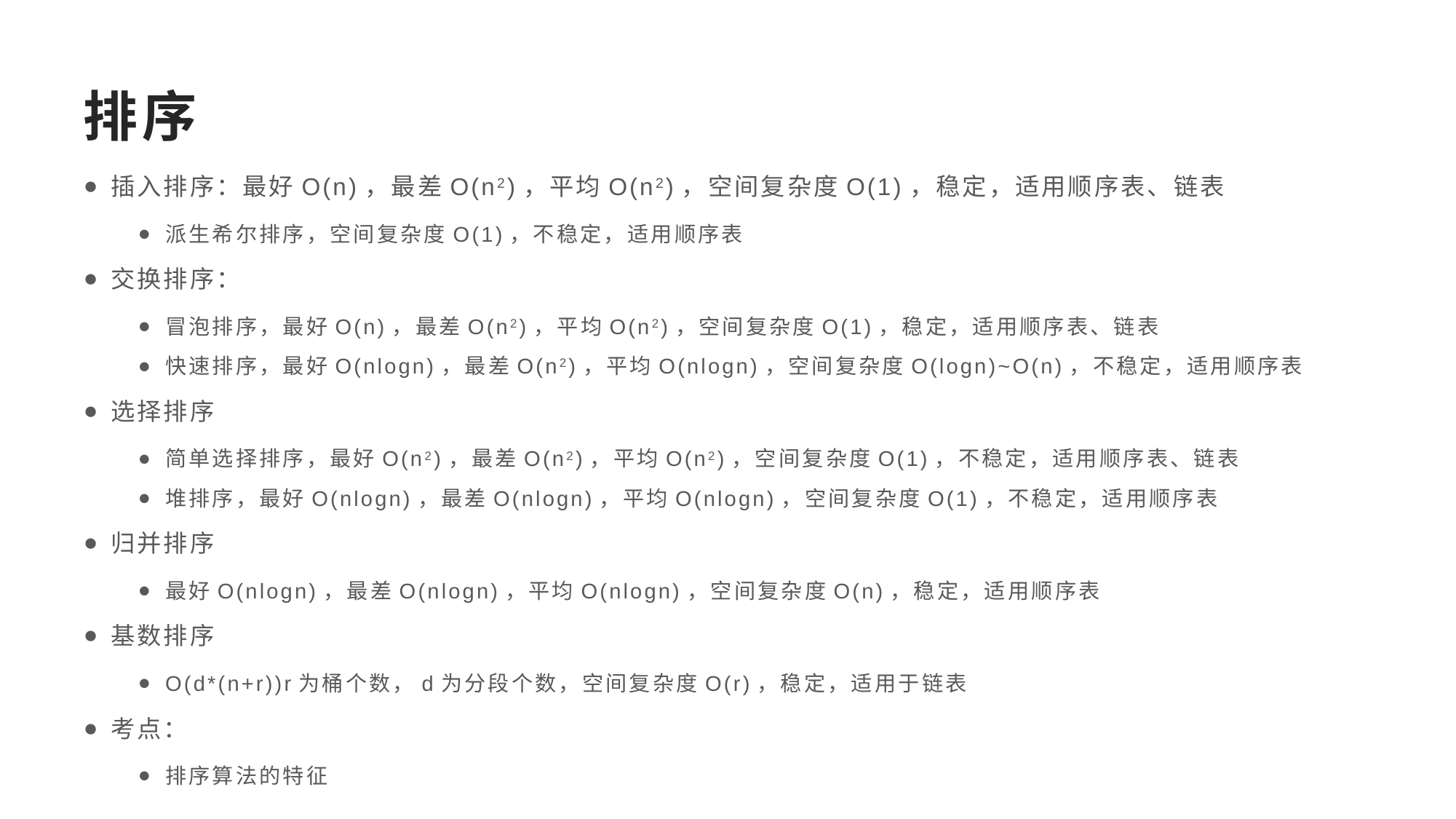

# 排序
插入排序：最好O(n)，最差O(n2)，平均O(n2)，空间复杂度O(1)，稳定，适用顺序表、链表
派生希尔排序，空间复杂度O(1)，不稳定，适用顺序表
交换排序：
冒泡排序，最好O(n)，最差O(n2)，平均O(n2)，空间复杂度O(1)，稳定，适用顺序表、链表
快速排序，最好O(nlogn)，最差O(n2)，平均O(nlogn)，空间复杂度O(logn)~O(n)，不稳定，适用顺序表
选择排序
简单选择排序，最好O(n2)，最差O(n2)，平均O(n2)，空间复杂度O(1)，不稳定，适用顺序表、链表
堆排序，最好O(nlogn)，最差O(nlogn)，平均O(nlogn)，空间复杂度O(1)，不稳定，适用顺序表
归并排序
最好O(nlogn)，最差O(nlogn)，平均O(nlogn)，空间复杂度O(n)，稳定，适用顺序表
基数排序
O(d*(n+r))r为桶个数，d为分段个数，空间复杂度O(r)，稳定，适用于链表
考点：
排序算法的特征